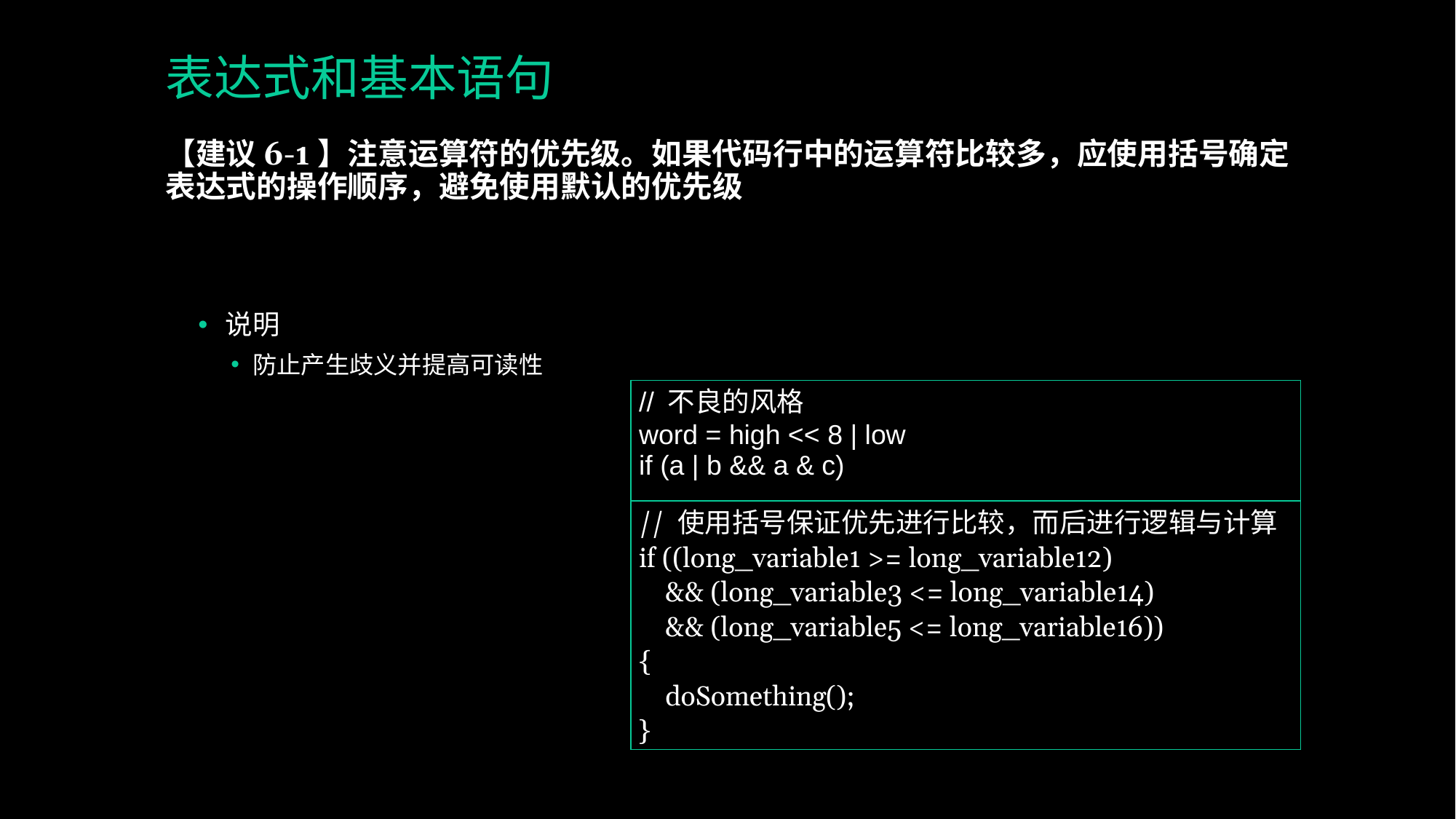

# 表达式和基本语句
【建议6-1】注意运算符的优先级。如果代码行中的运算符比较多，应使用括号确定表达式的操作顺序，避免使用默认的优先级
说明
防止产生歧义并提高可读性
| // 不良的风格 word = high << 8 | low if (a | b && a & c) |
| --- |
| // 使用括号保证优先进行比较，而后进行逻辑与计算 if ((long\_variable1 >= long\_variable12) && (long\_variable3 <= long\_variable14) && (long\_variable5 <= long\_variable16)) { doSomething(); } |